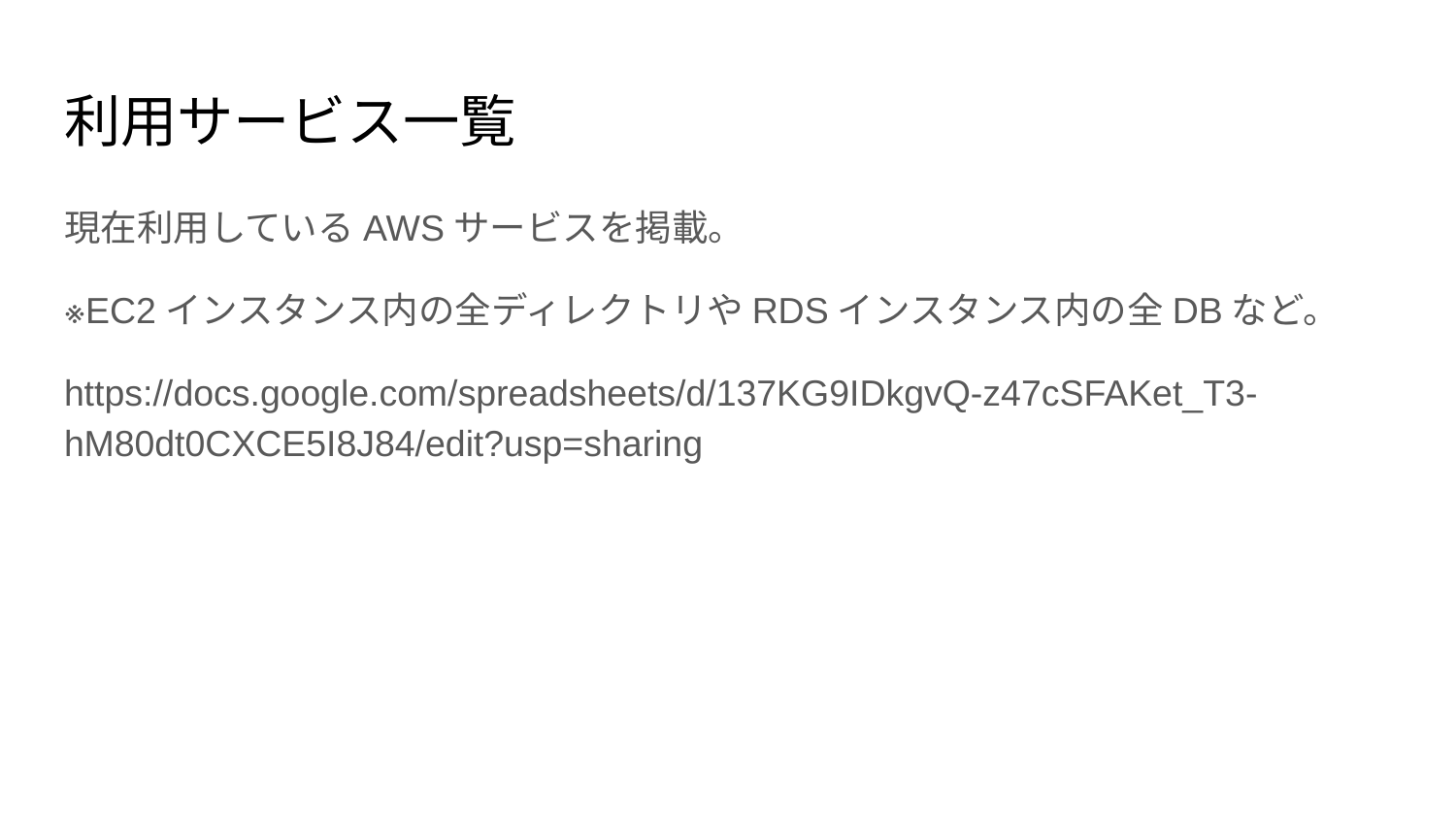

# 利用サービス一覧
現在利用しているAWSサービスを掲載。
※EC2インスタンス内の全ディレクトリやRDSインスタンス内の全DBなど。
https://docs.google.com/spreadsheets/d/137KG9IDkgvQ-z47cSFAKet_T3-hM80dt0CXCE5I8J84/edit?usp=sharing